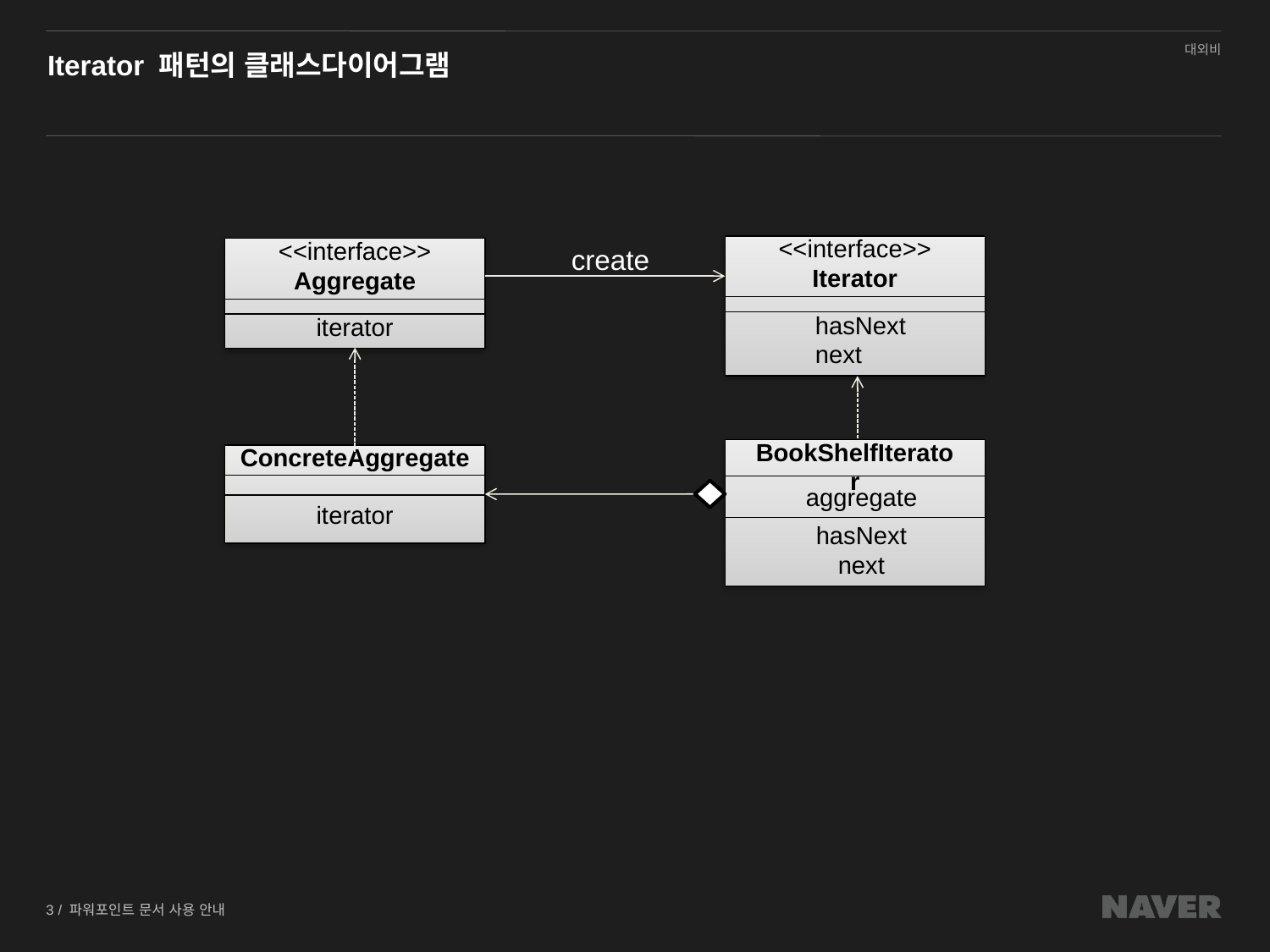

# Iterator 패턴의 클래스다이어그램
<<interface>>
Iterator
<<interface>>
Aggregate

create

hasNext
next
iterator
BookShelfIterator
ConcreteAggregate

aggregate

iterator
hasNext
next